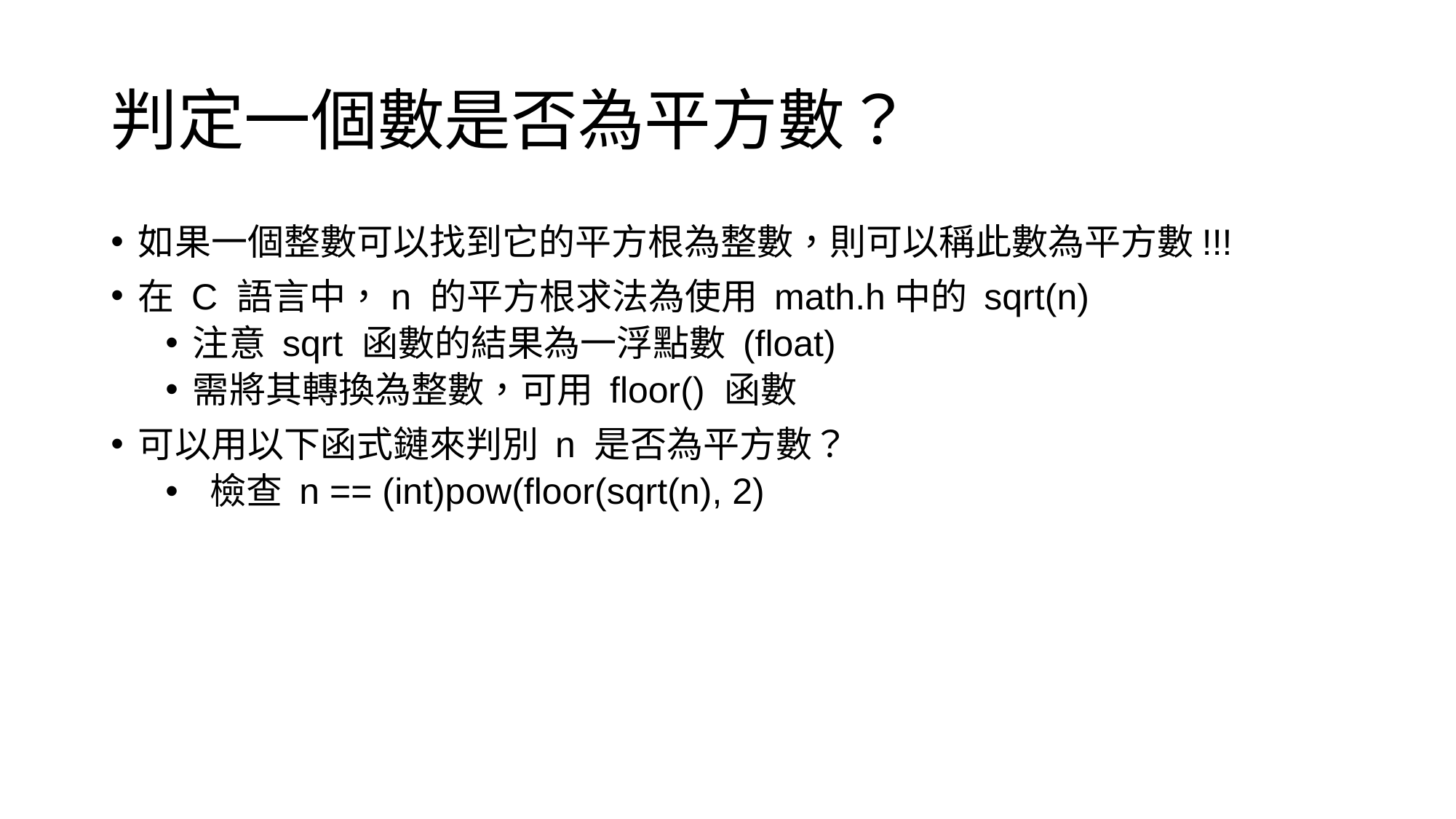

# 判定一個數是否為平方數？
如果一個整數可以找到它的平方根為整數，則可以稱此數為平方數!!!
在 C 語言中，n 的平方根求法為使用 math.h中的 sqrt(n)
注意 sqrt 函數的結果為一浮點數 (float)
需將其轉換為整數，可用 floor() 函數
可以用以下函式鏈來判別 n 是否為平方數？
 檢查 n == (int)pow(floor(sqrt(n), 2)